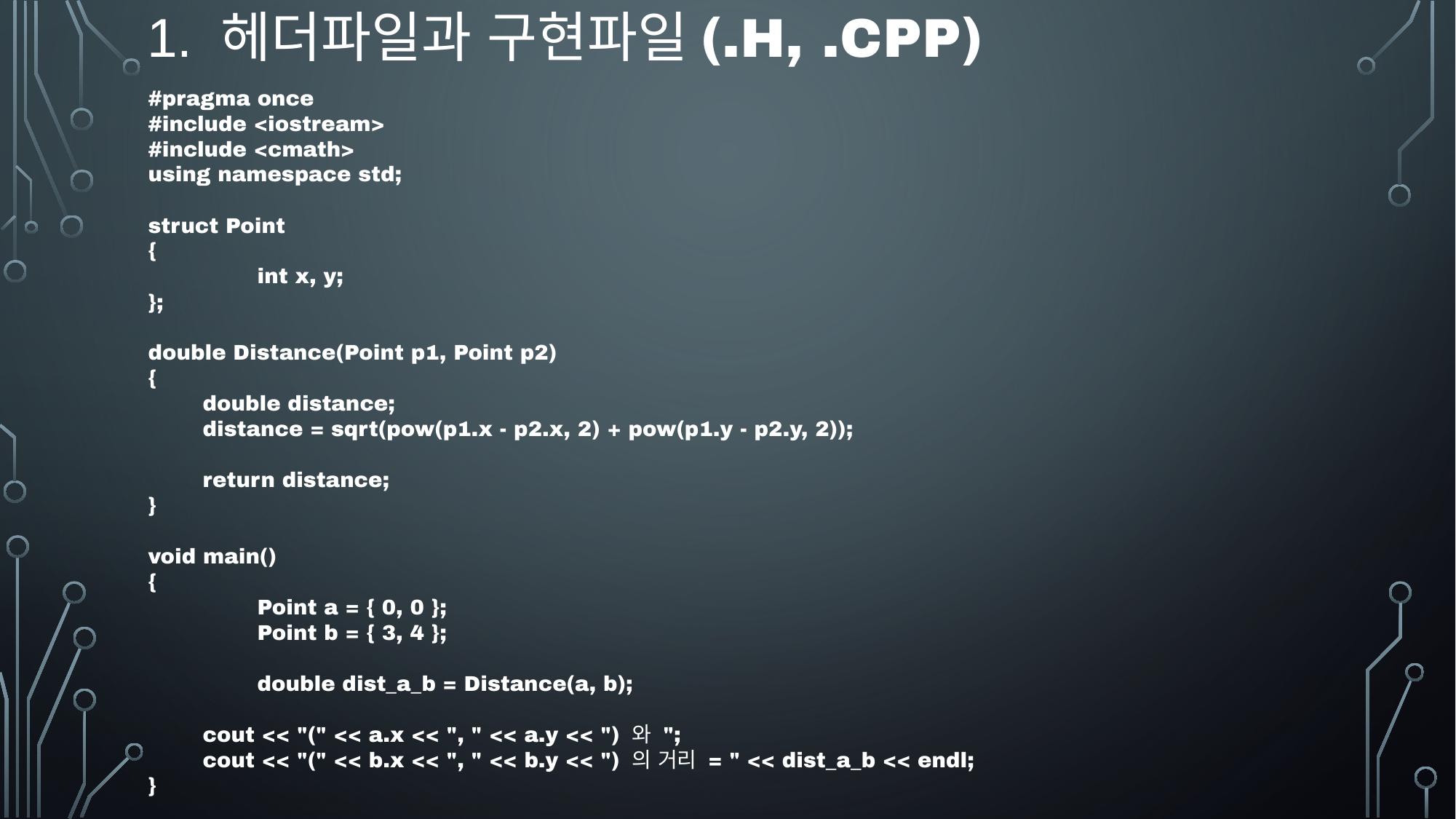

# 1. 헤더파일과 구현파일(.h, .cpp)
#pragma once
#include <iostream>
#include <cmath>
using namespace std;

struct Point
{
	int x, y;
};

double Distance(Point p1, Point p2)
{
double distance;
distance = sqrt(pow(p1.x - p2.x, 2) + pow(p1.y - p2.y, 2));

return distance;
}

void main()
{
	Point a = { 0, 0 };
	Point b = { 3, 4 };

	double dist_a_b = Distance(a, b);

cout << "(" << a.x << ", " << a.y << ") 와 ";
cout << "(" << b.x << ", " << b.y << ") 의 거리 = " << dist_a_b << endl;
}